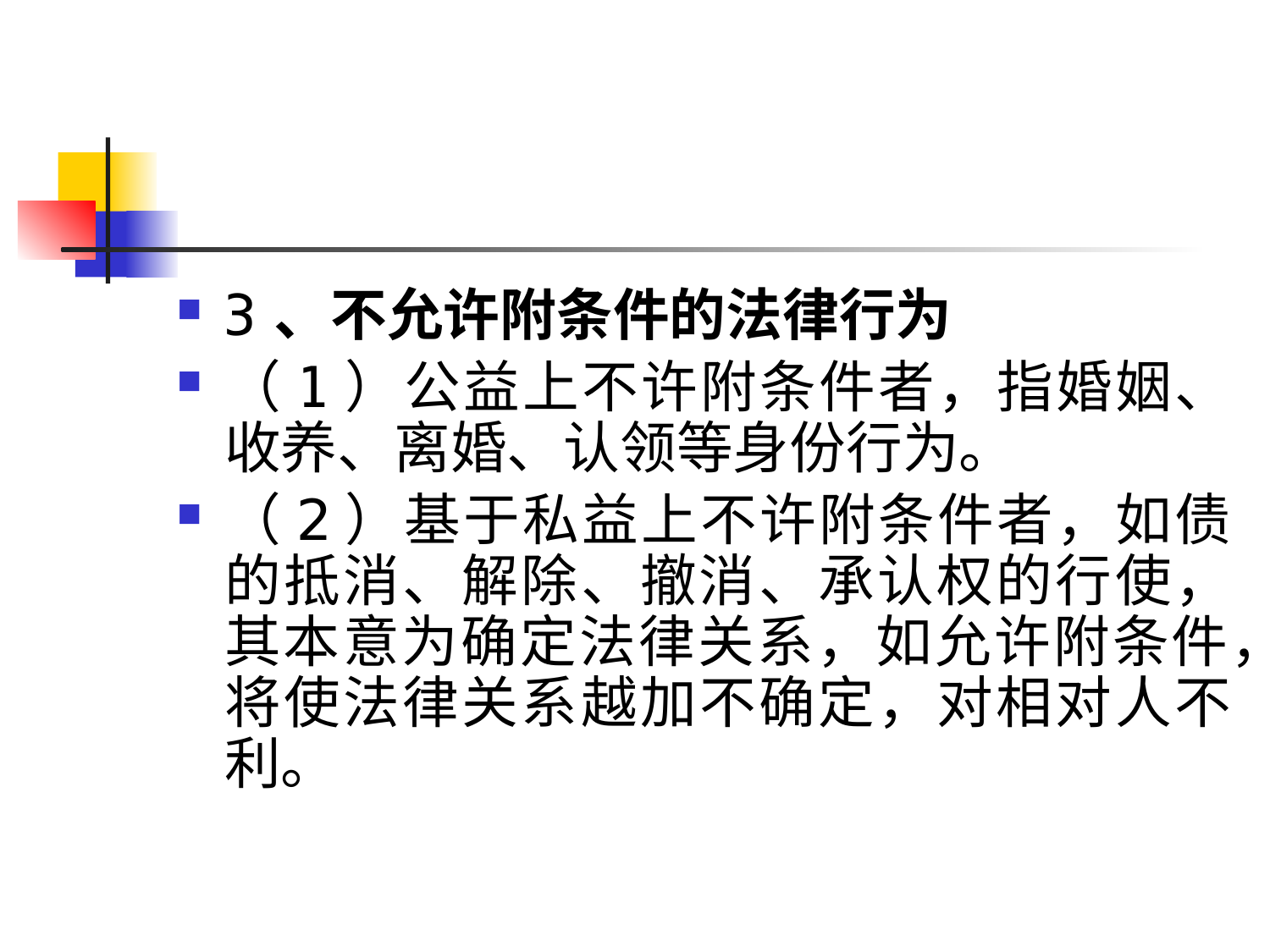

#
3、不允许附条件的法律行为
（1）公益上不许附条件者，指婚姻、收养、离婚、认领等身份行为。
（2）基于私益上不许附条件者，如债的抵消、解除、撤消、承认权的行使，其本意为确定法律关系，如允许附条件，将使法律关系越加不确定，对相对人不利。